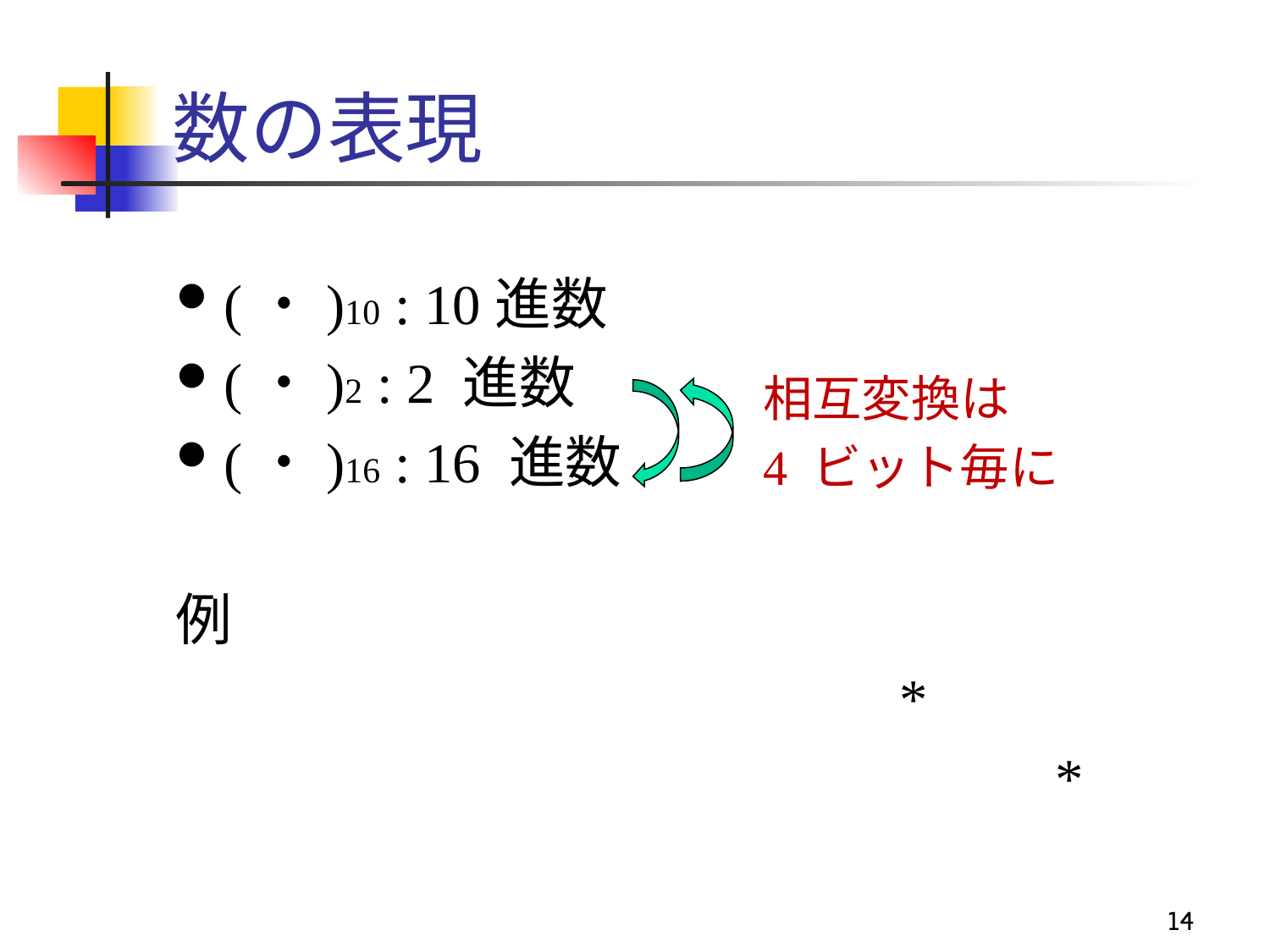

# 数の表現
(・)10 : 10進数
(・)2 : 2 進数
(・)16 : 16 進数

例
                                                   *
                                                              *
相互変換は
4 ビット毎に

14